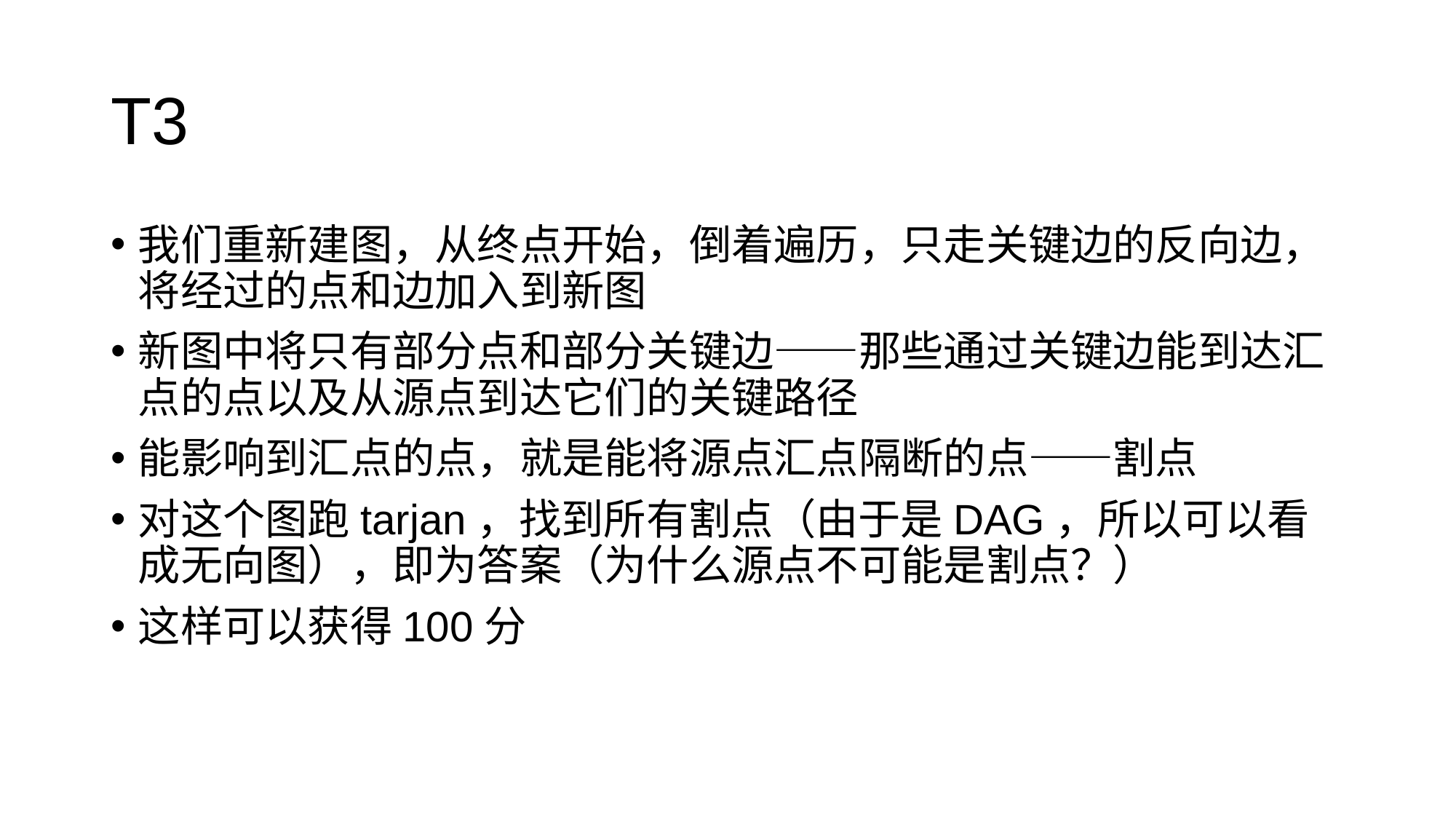

# T3
我们重新建图，从终点开始，倒着遍历，只走关键边的反向边，将经过的点和边加入到新图
新图中将只有部分点和部分关键边——那些通过关键边能到达汇点的点以及从源点到达它们的关键路径
能影响到汇点的点，就是能将源点汇点隔断的点——割点
对这个图跑tarjan，找到所有割点（由于是DAG，所以可以看成无向图），即为答案（为什么源点不可能是割点？）
这样可以获得100分